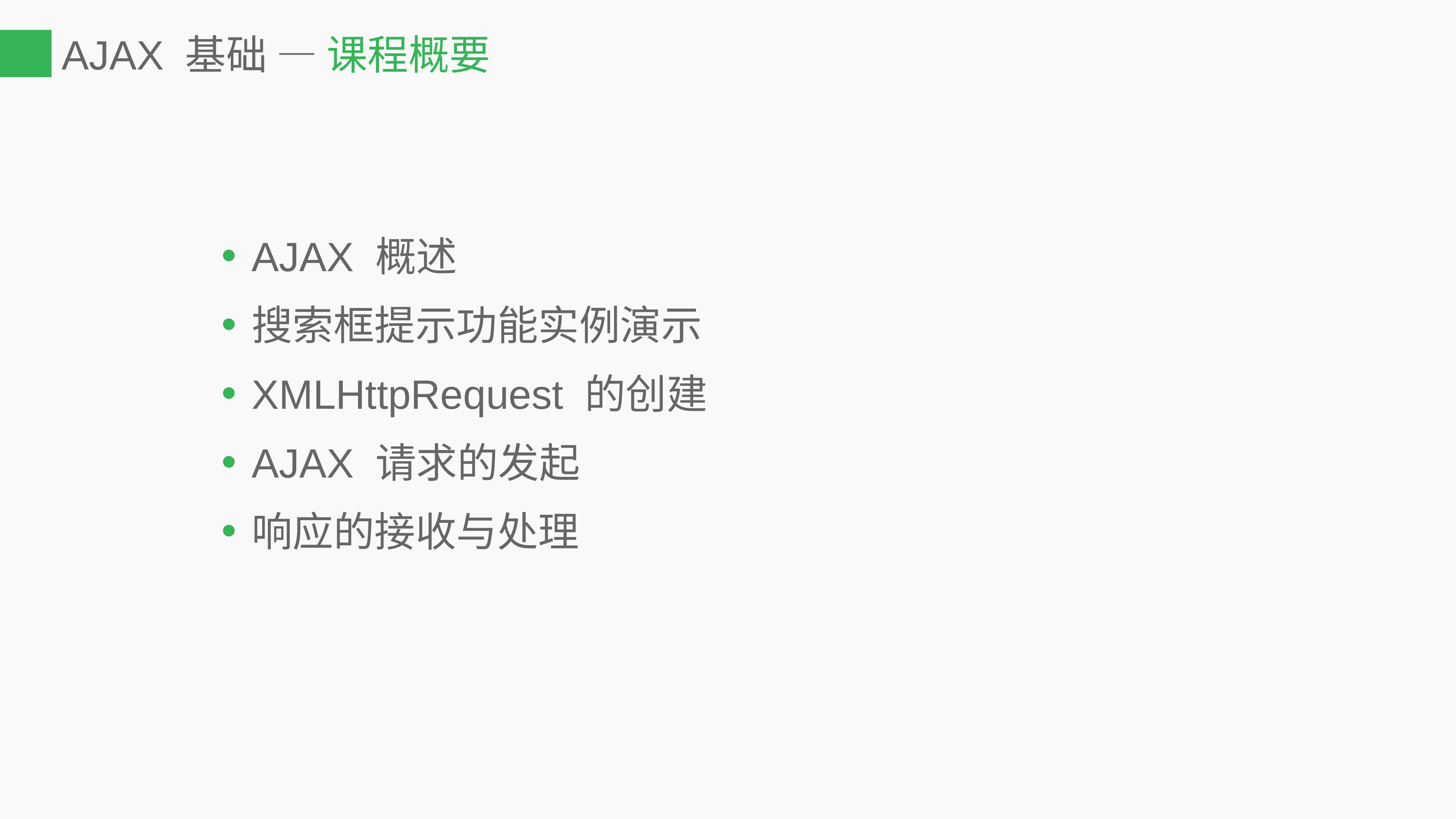

# AJAX 基础 — 课程概要
AJAX 概述
搜索框提示功能实例演示
XMLHttpRequest 的创建
AJAX 请求的发起
响应的接收与处理